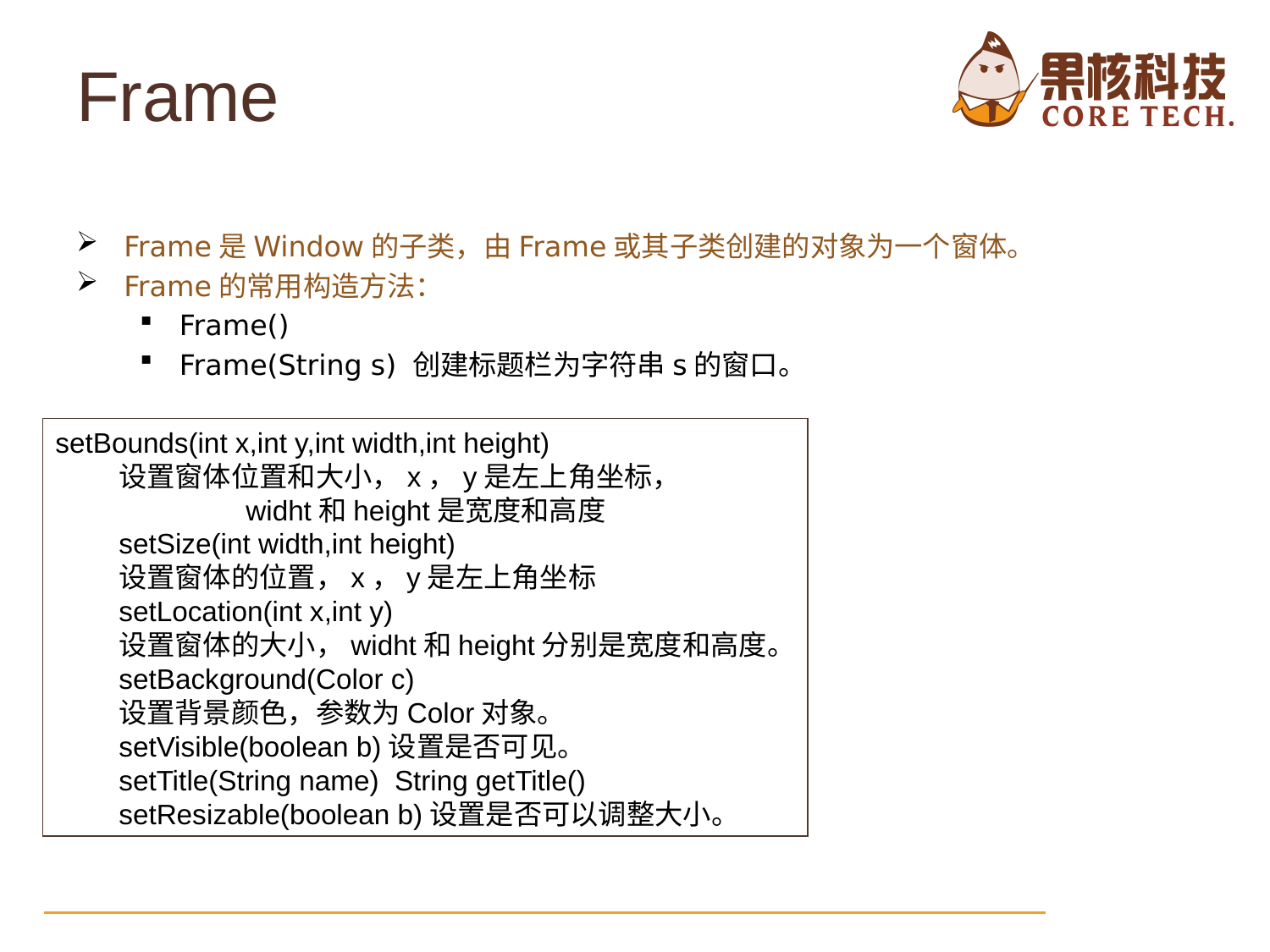

# Frame
Frame是Window的子类，由Frame或其子类创建的对象为一个窗体。
Frame的常用构造方法：
Frame()
Frame(String s) 创建标题栏为字符串s的窗口。
setBounds(int x,int y,int width,int height)
设置窗体位置和大小，x，y是左上角坐标，
	widht和height是宽度和高度
setSize(int width,int height)
设置窗体的位置，x，y是左上角坐标
setLocation(int x,int y)
设置窗体的大小，widht和height分别是宽度和高度。
setBackground(Color c)
设置背景颜色，参数为Color对象。
setVisible(boolean b)设置是否可见。
setTitle(String name)  String getTitle()
setResizable(boolean b)设置是否可以调整大小。